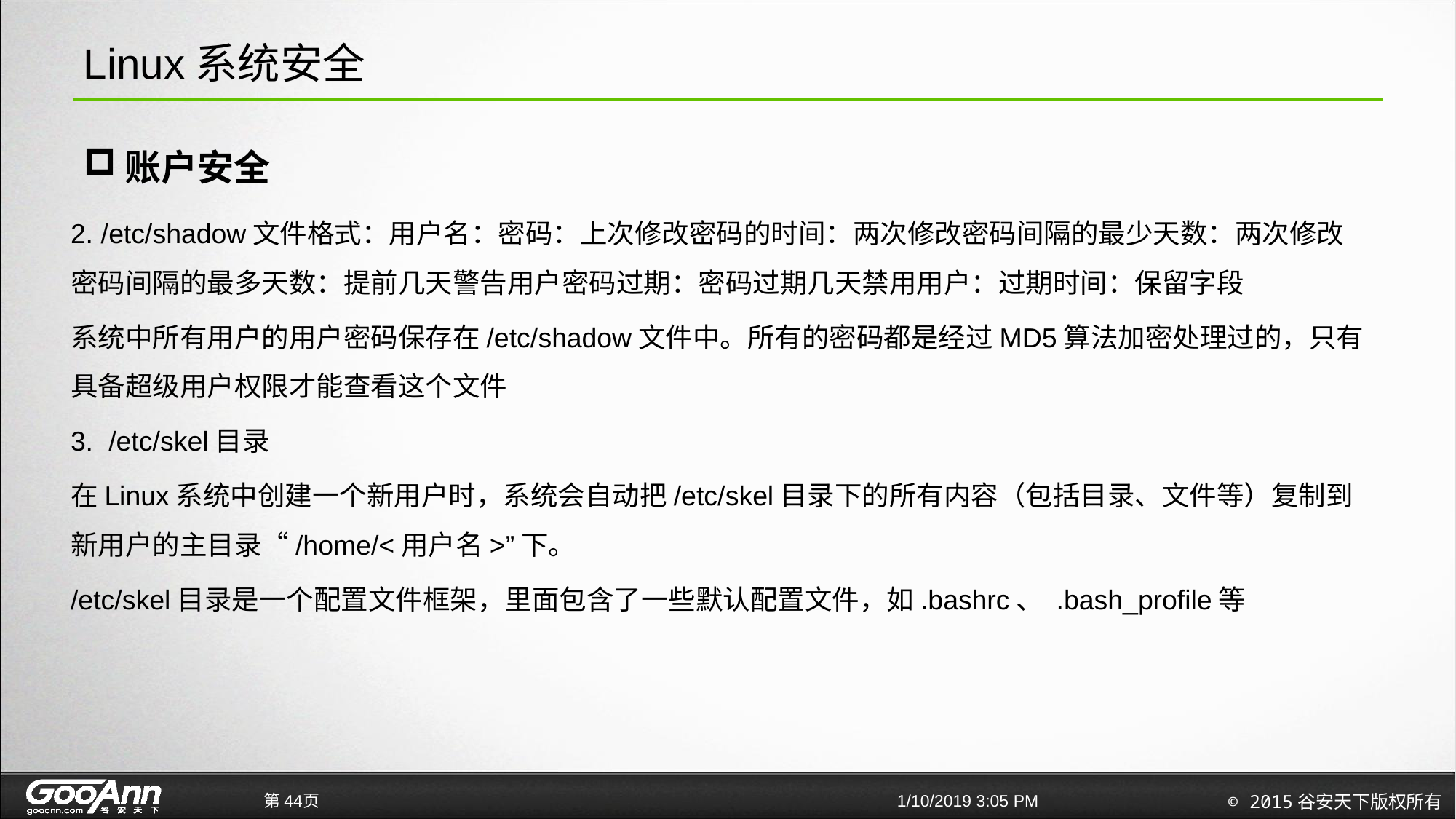

# Linux系统安全
账户安全
2. /etc/shadow文件格式：用户名：密码：上次修改密码的时间：两次修改密码间隔的最少天数：两次修改密码间隔的最多天数：提前几天警告用户密码过期：密码过期几天禁用用户：过期时间：保留字段
系统中所有用户的用户密码保存在/etc/shadow文件中。所有的密码都是经过MD5算法加密处理过的，只有具备超级用户权限才能查看这个文件
3.  /etc/skel目录
在Linux系统中创建一个新用户时，系统会自动把/etc/skel目录下的所有内容（包括目录、文件等）复制到新用户的主目录“/home/<用户名>”下。
/etc/skel目录是一个配置文件框架，里面包含了一些默认配置文件，如.bashrc、 .bash_profile等